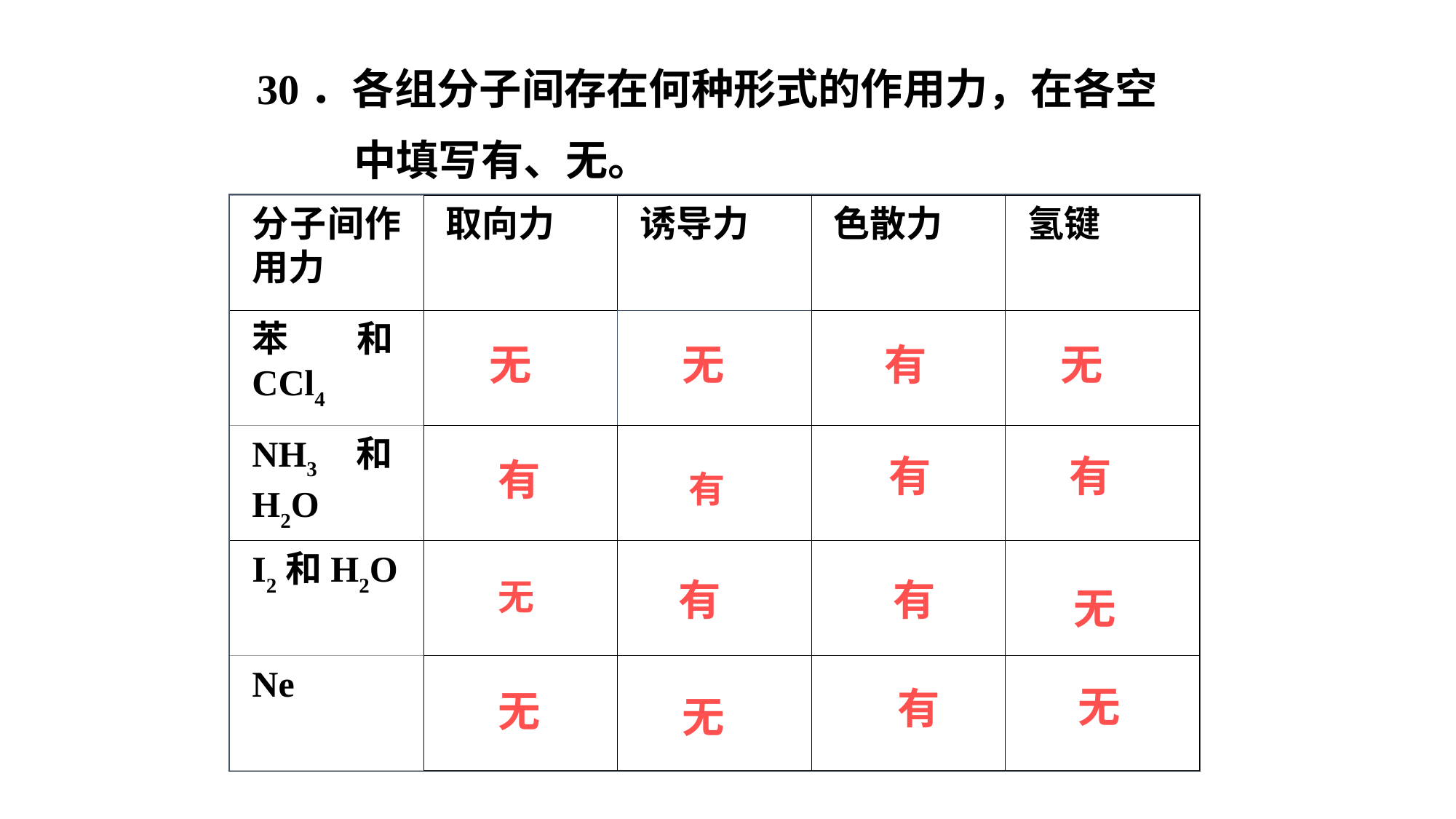

30．各组分子间存在何种形式的作用力，在各空
         中填写有、无。

分子间作用力

取向力

诱导力

色散力

氢键

苯和CCl4

NH3和H2O

I2和H2O

Ne

无
无
有
无
有
有
有
有
有
有
无
无
无
有
无
无